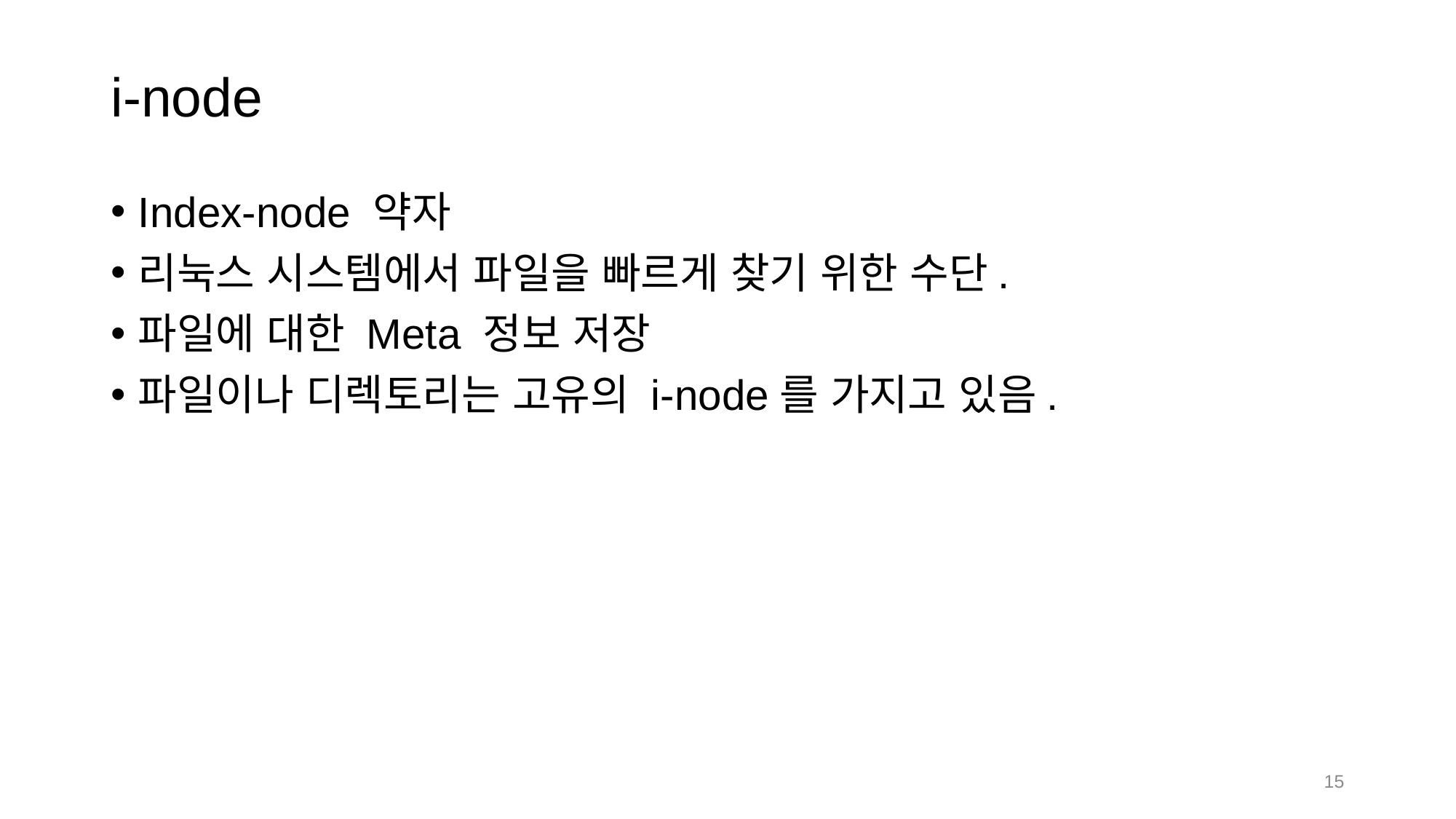

# i-node
Index-node 약자
리눅스 시스템에서 파일을 빠르게 찾기 위한 수단.
파일에 대한 Meta 정보 저장
파일이나 디렉토리는 고유의 i-node를 가지고 있음.

15